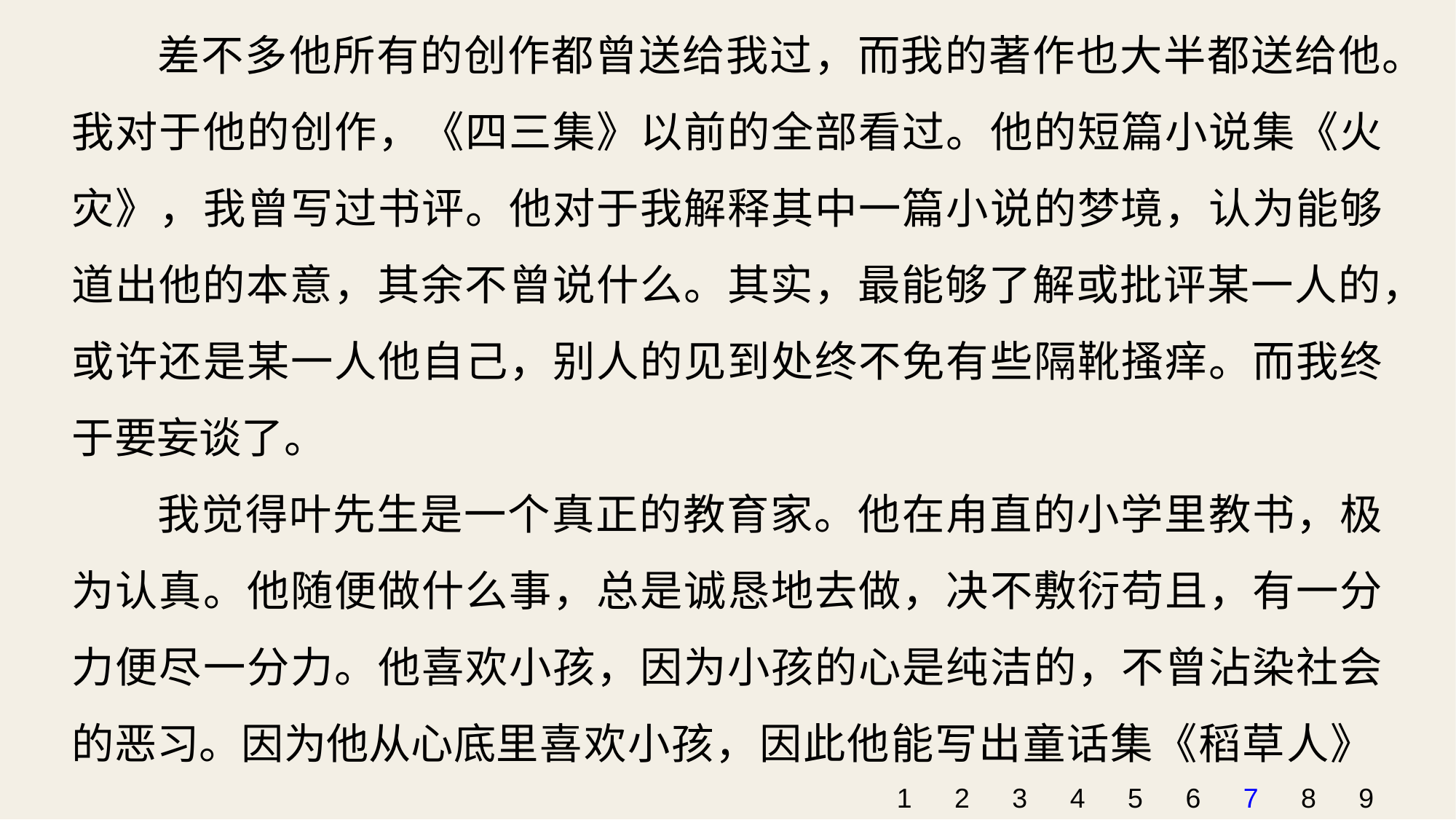

差不多他所有的创作都曾送给我过，而我的著作也大半都送给他。我对于他的创作，《四三集》以前的全部看过。他的短篇小说集《火灾》，我曾写过书评。他对于我解释其中一篇小说的梦境，认为能够道出他的本意，其余不曾说什么。其实，最能够了解或批评某一人的，或许还是某一人他自己，别人的见到处终不免有些隔靴搔痒。而我终于要妄谈了。
我觉得叶先生是一个真正的教育家。他在甪直的小学里教书，极为认真。他随便做什么事，总是诚恳地去做，决不敷衍苟且，有一分力便尽一分力。他喜欢小孩，因为小孩的心是纯洁的，不曾沾染社会的恶习。因为他从心底里喜欢小孩，因此他能写出童话集《稻草人》
1
2
3
4
5
6
7
8
9